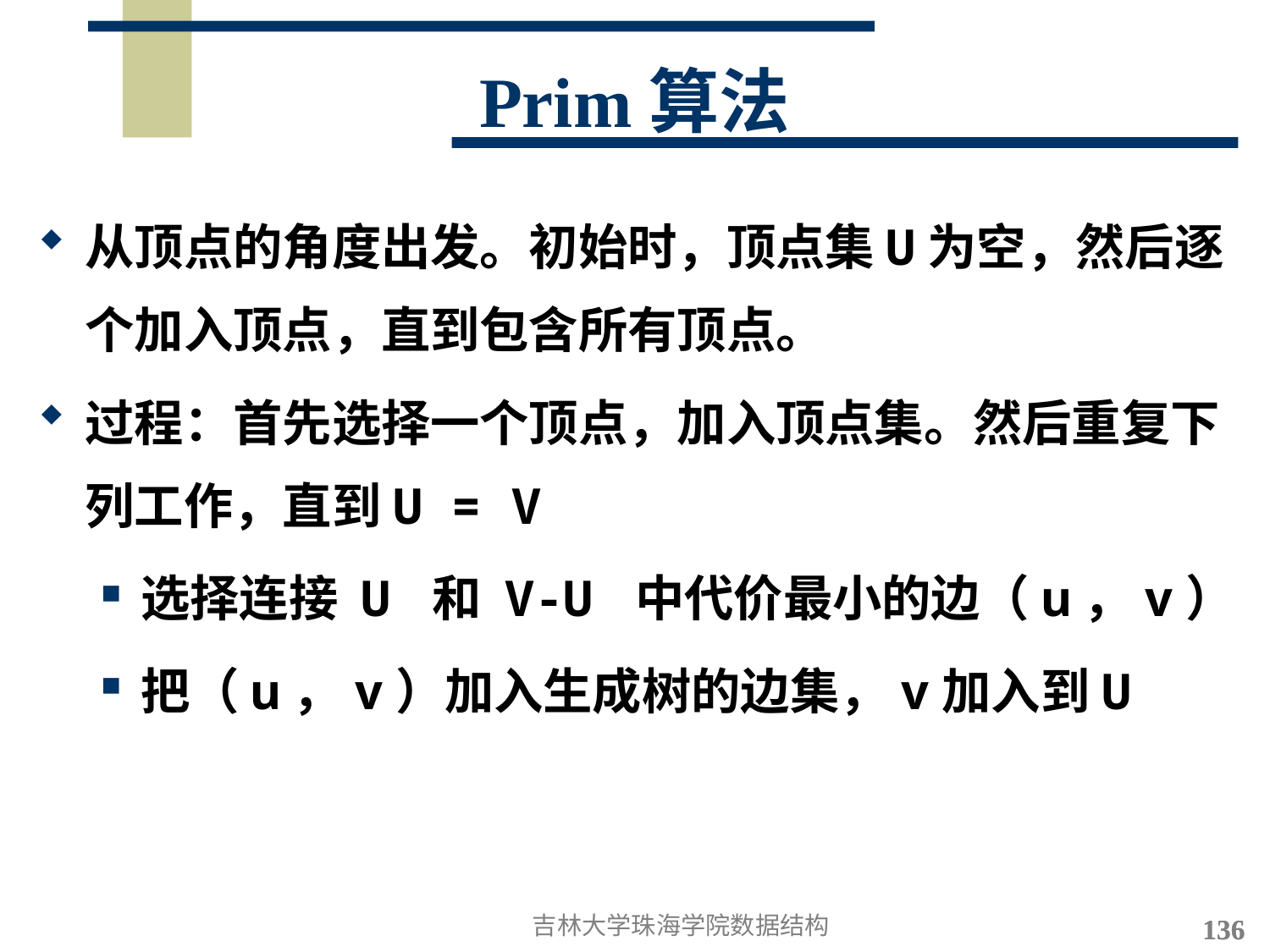

# Prim算法
从顶点的角度出发。初始时，顶点集U为空，然后逐个加入顶点，直到包含所有顶点。
过程：首先选择一个顶点，加入顶点集。然后重复下列工作，直到U = V
选择连接 U 和 V-U 中代价最小的边（u，v）
把（u，v）加入生成树的边集，v加入到U
136
吉林大学珠海学院数据结构